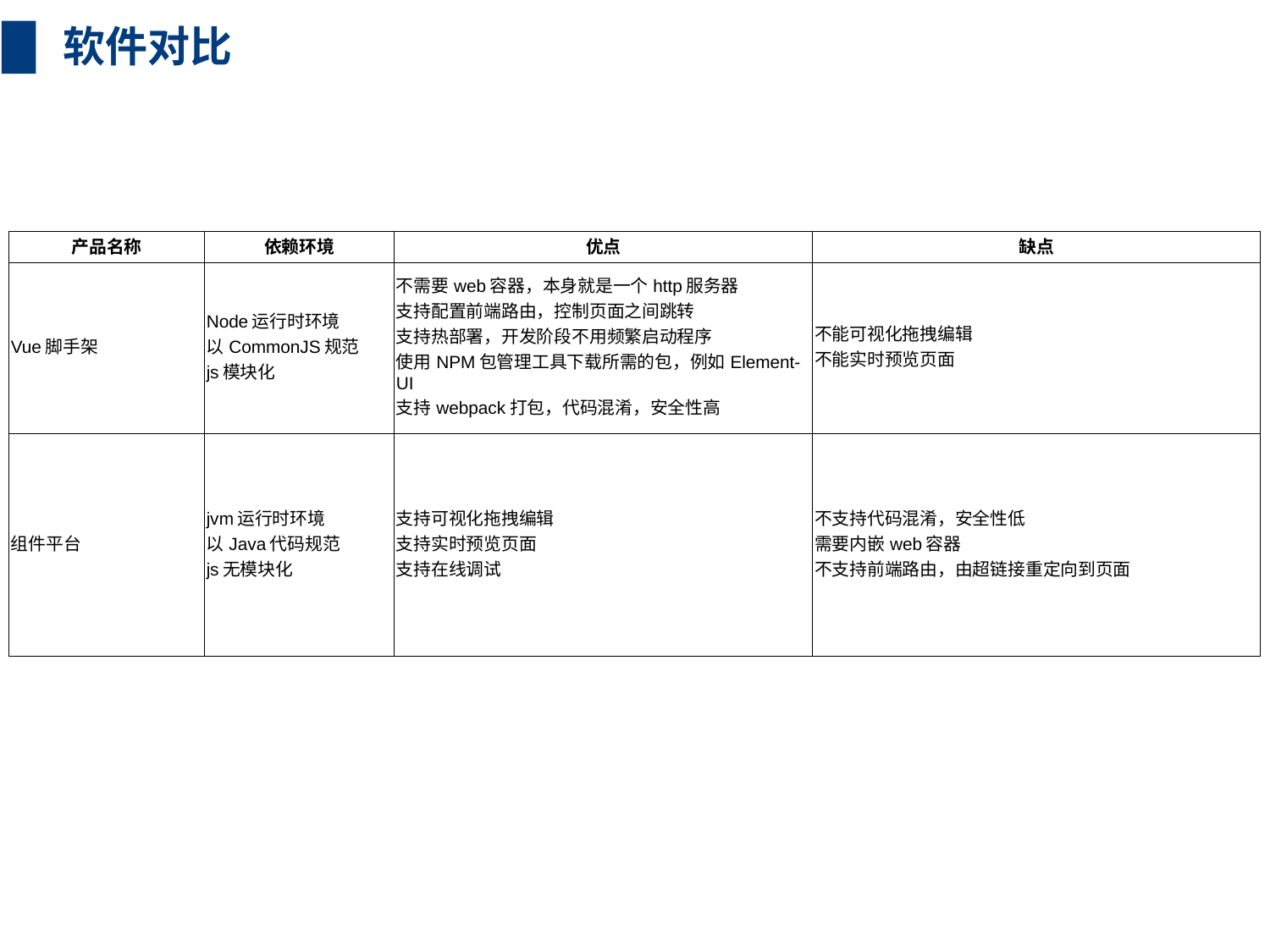

软件对比

| 产品名称 | 依赖环境 | 优点 | 缺点 |
| --- | --- | --- | --- |
| Vue脚手架 | Node运行时环境 以CommonJS规范 js模块化 | 不需要web容器，本身就是一个http服务器 支持配置前端路由，控制页面之间跳转 支持热部署，开发阶段不用频繁启动程序 使用NPM包管理工具下载所需的包，例如Element-UI 支持webpack打包，代码混淆，安全性高 | 不能可视化拖拽编辑 不能实时预览页面 |
| 组件平台 | jvm运行时环境 以Java代码规范 js无模块化 | 支持可视化拖拽编辑 支持实时预览页面 支持在线调试 | 不支持代码混淆，安全性低 需要内嵌web容器 不支持前端路由，由超链接重定向到页面 |